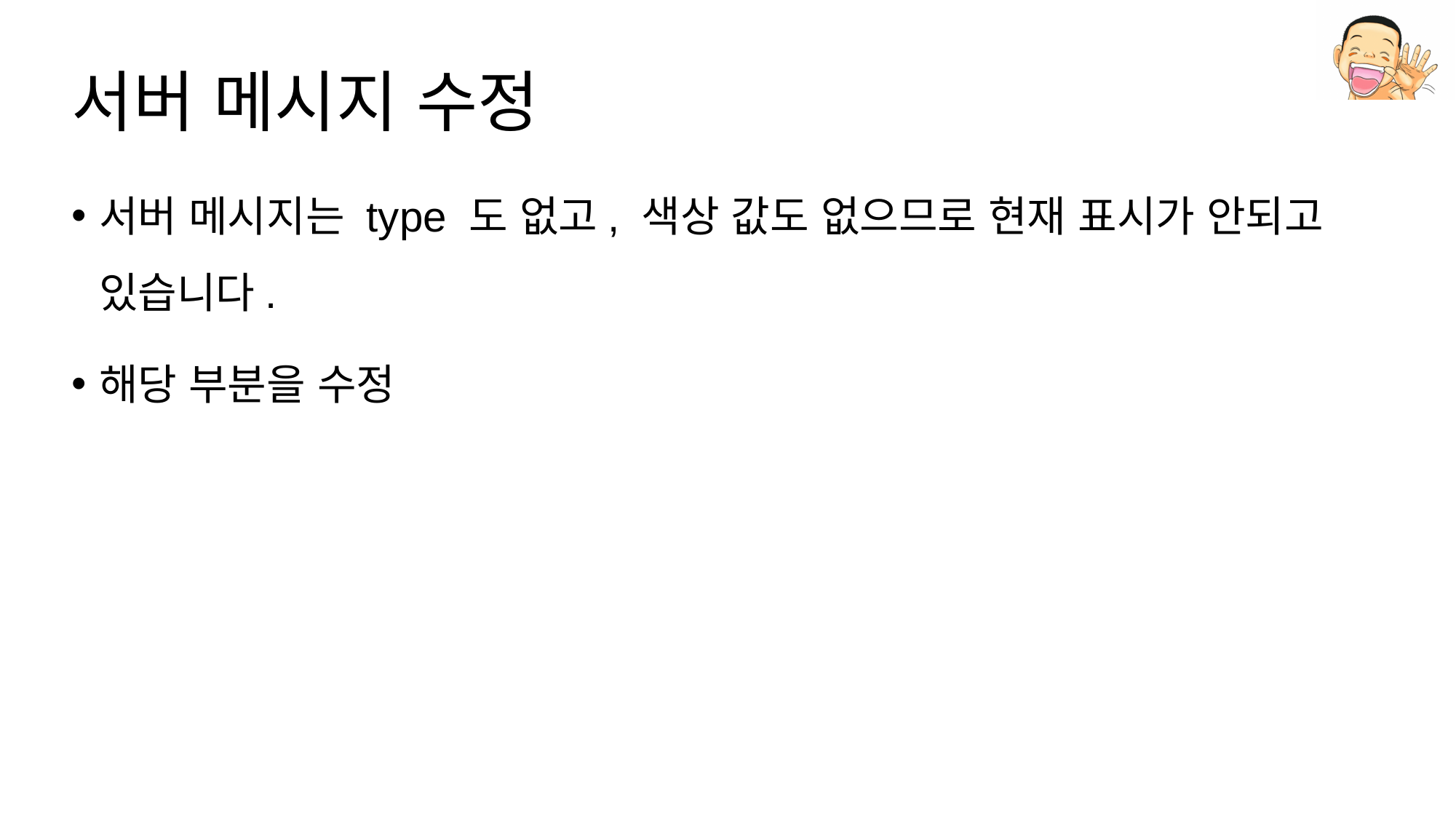

# 서버 메시지 수정
서버 메시지는 type 도 없고, 색상 값도 없으므로 현재 표시가 안되고 있습니다.
해당 부분을 수정